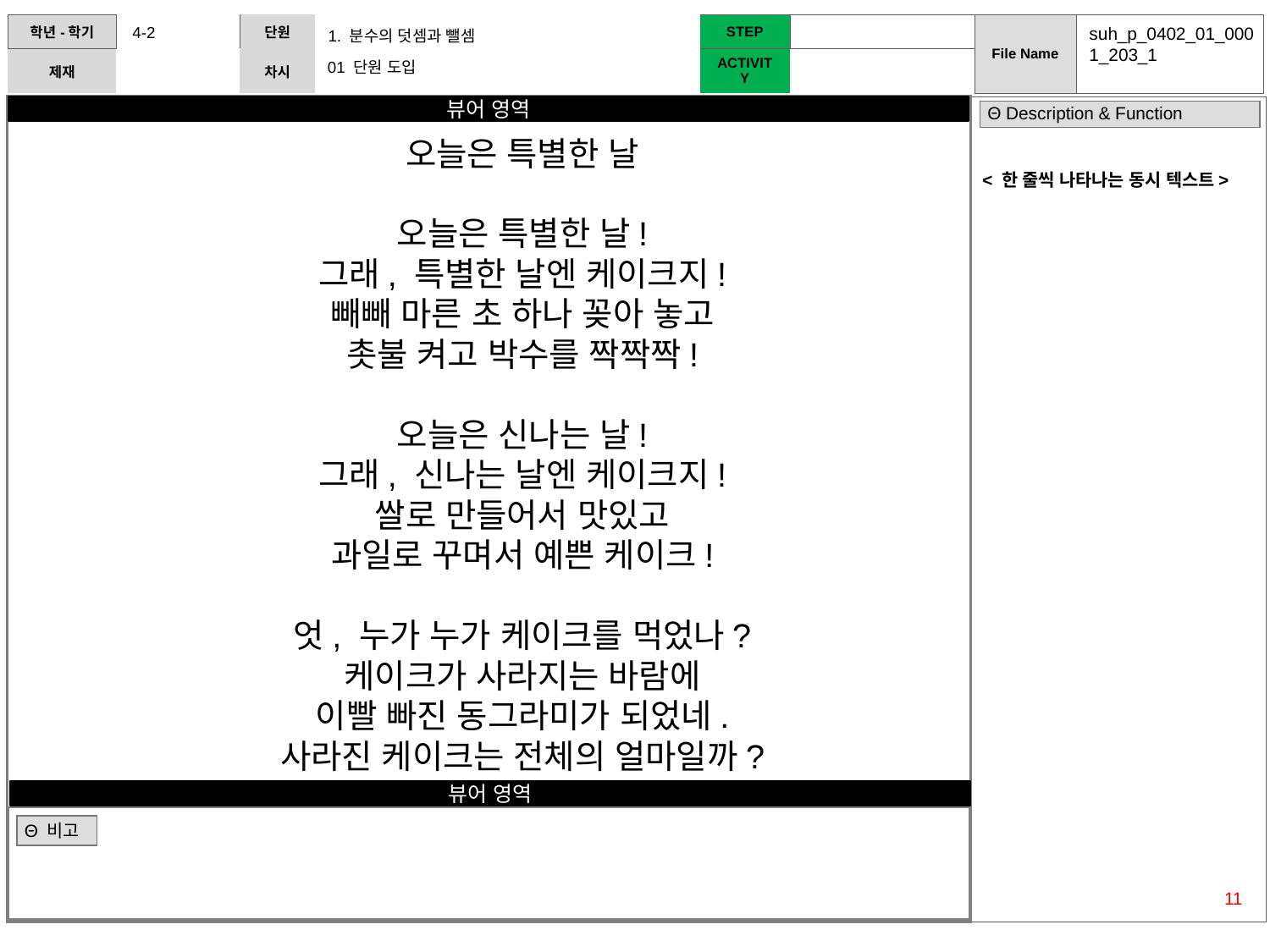

4-2
suh_p_0402_01_0001_203_1
1. 분수의 덧셈과 뺄셈
01 단원 도입

| Θ Description & Function |
| --- |
오늘은 특별한 날

오늘은 특별한 날!
그래, 특별한 날엔 케이크지!
빼빼 마른 초 하나 꽂아 놓고
촛불 켜고 박수를 짝짝짝!

오늘은 신나는 날!
그래, 신나는 날엔 케이크지!
쌀로 만들어서 맛있고
과일로 꾸며서 예쁜 케이크!

엇, 누가 누가 케이크를 먹었나?
케이크가 사라지는 바람에
이빨 빠진 동그라미가 되었네.
사라진 케이크는 전체의 얼마일까?

< 한 줄씩 나타나는 동시 텍스트>